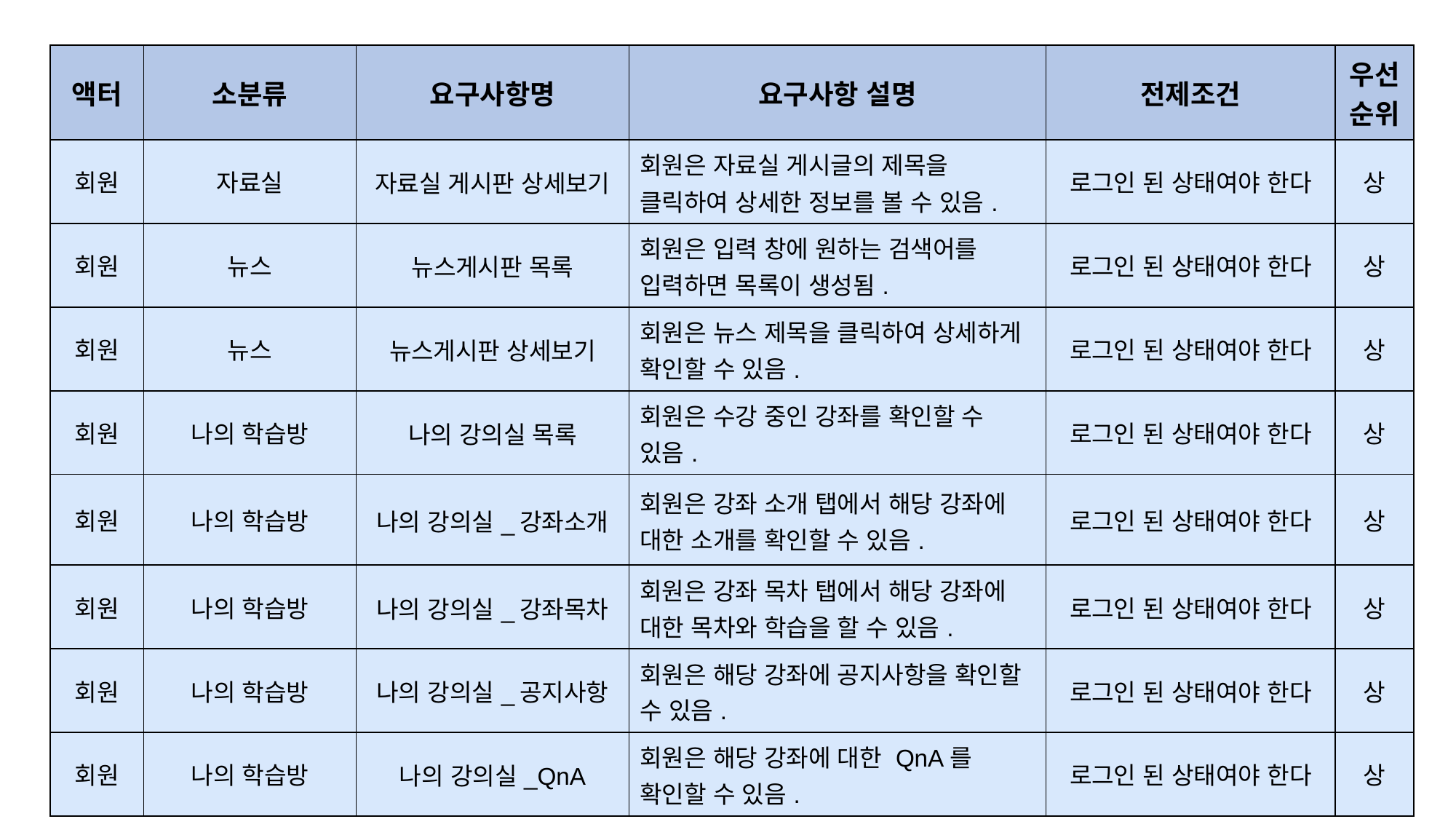

| 액터 | 소분류 | 요구사항명 | 요구사항 설명 | 전제조건 | 우선순위 |
| --- | --- | --- | --- | --- | --- |
| 회원 | 자료실 | 자료실 게시판 상세보기 | 회원은 자료실 게시글의 제목을 클릭하여 상세한 정보를 볼 수 있음. | 로그인 된 상태여야 한다 | 상 |
| 회원 | 뉴스 | 뉴스게시판 목록 | 회원은 입력 창에 원하는 검색어를 입력하면 목록이 생성됨. | 로그인 된 상태여야 한다 | 상 |
| 회원 | 뉴스 | 뉴스게시판 상세보기 | 회원은 뉴스 제목을 클릭하여 상세하게 확인할 수 있음. | 로그인 된 상태여야 한다 | 상 |
| 회원 | 나의 학습방 | 나의 강의실 목록 | 회원은 수강 중인 강좌를 확인할 수 있음. | 로그인 된 상태여야 한다 | 상 |
| 회원 | 나의 학습방 | 나의 강의실\_강좌소개 | 회원은 강좌 소개 탭에서 해당 강좌에 대한 소개를 확인할 수 있음. | 로그인 된 상태여야 한다 | 상 |
| 회원 | 나의 학습방 | 나의 강의실\_강좌목차 | 회원은 강좌 목차 탭에서 해당 강좌에 대한 목차와 학습을 할 수 있음. | 로그인 된 상태여야 한다 | 상 |
| 회원 | 나의 학습방 | 나의 강의실\_공지사항 | 회원은 해당 강좌에 공지사항을 확인할 수 있음. | 로그인 된 상태여야 한다 | 상 |
| 회원 | 나의 학습방 | 나의 강의실\_QnA | 회원은 해당 강좌에 대한 QnA를 확인할 수 있음. | 로그인 된 상태여야 한다 | 상 |